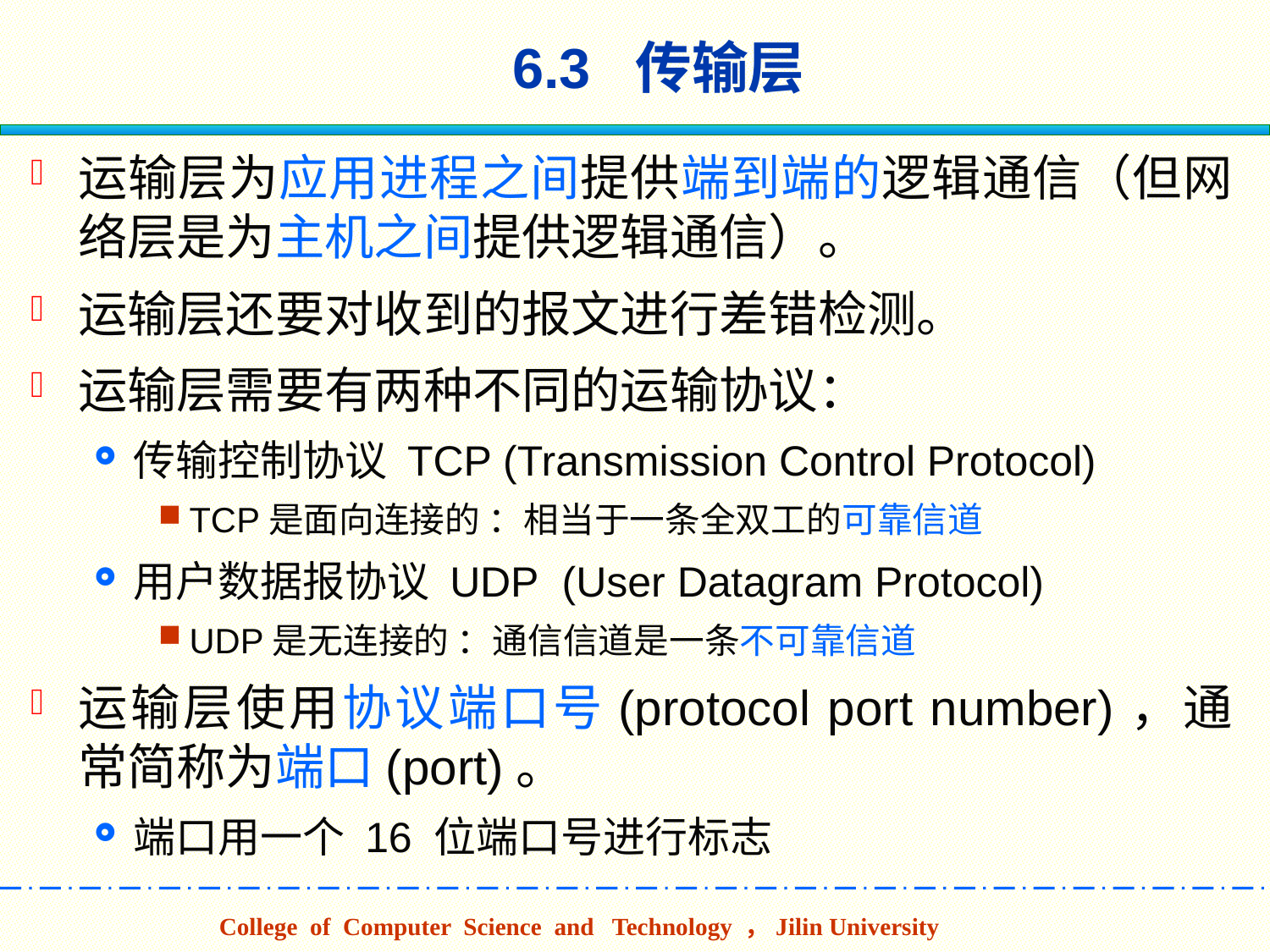

# 6.3  传输层
运输层为应用进程之间提供端到端的逻辑通信（但网络层是为主机之间提供逻辑通信）。
运输层还要对收到的报文进行差错检测。
运输层需要有两种不同的运输协议：
传输控制协议 TCP (Transmission Control Protocol)
TCP是面向连接的 ：相当于一条全双工的可靠信道
用户数据报协议 UDP  (User Datagram Protocol)
UDP是无连接的 ：通信信道是一条不可靠信道
运输层使用协议端口号(protocol port number)，通常简称为端口(port)。
端口用一个 16 位端口号进行标志